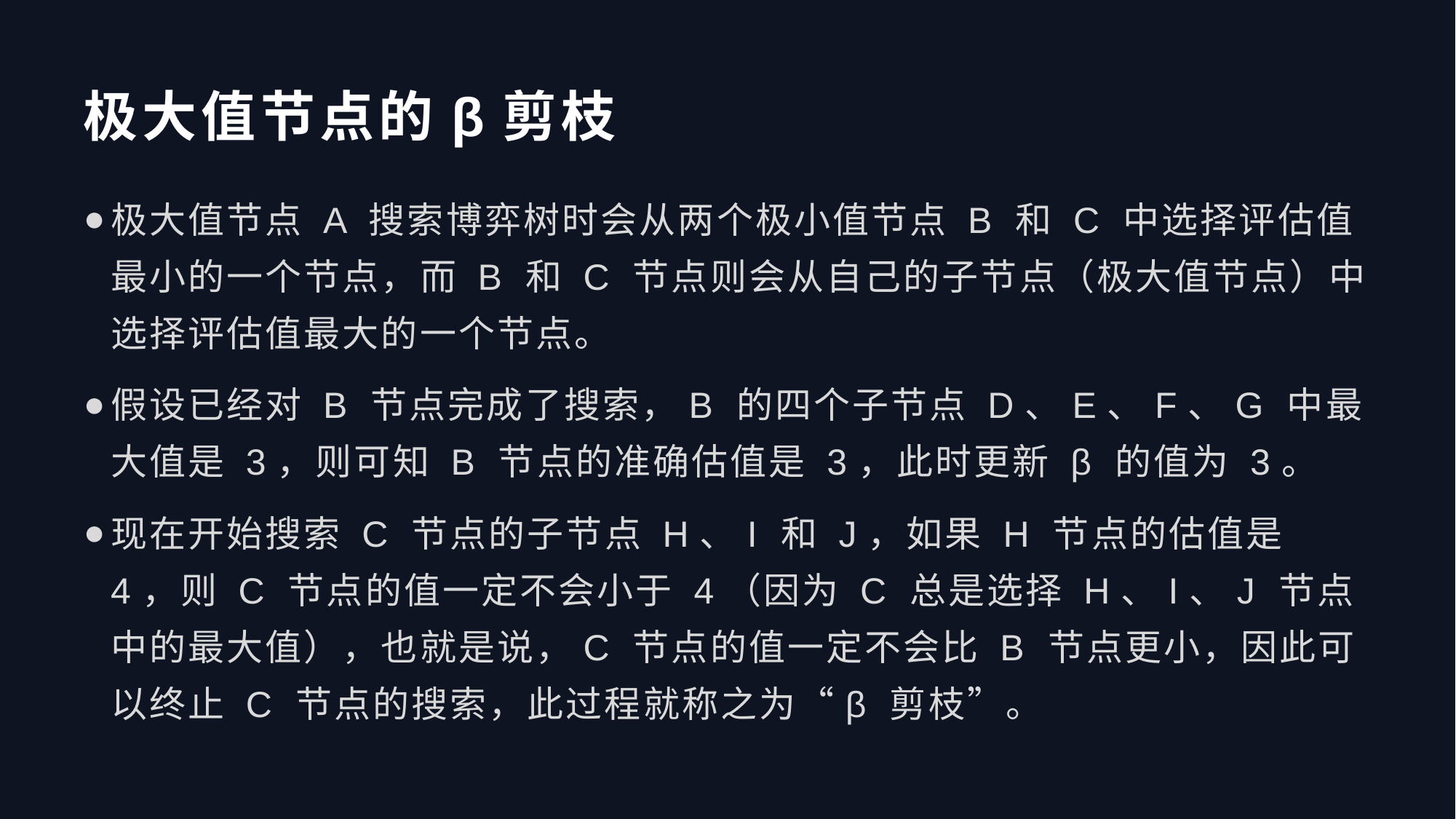

# 极大值节点的β剪枝
极大值节点 A 搜索博弈树时会从两个极小值节点 B 和 C 中选择评估值最小的一个节点，而 B 和 C 节点则会从自己的子节点（极大值节点）中选择评估值最大的一个节点。
假设已经对 B 节点完成了搜索，B 的四个子节点 D、E、F、G 中最大值是 3，则可知 B 节点的准确估值是 3，此时更新 β 的值为 3。
现在开始搜索 C 节点的子节点 H、I 和 J，如果 H 节点的估值是 4，则 C 节点的值一定不会小于 4（因为 C 总是选择 H、I、J 节点中的最大值），也就是说，C 节点的值一定不会比 B 节点更小，因此可以终止 C 节点的搜索，此过程就称之为“β 剪枝”。